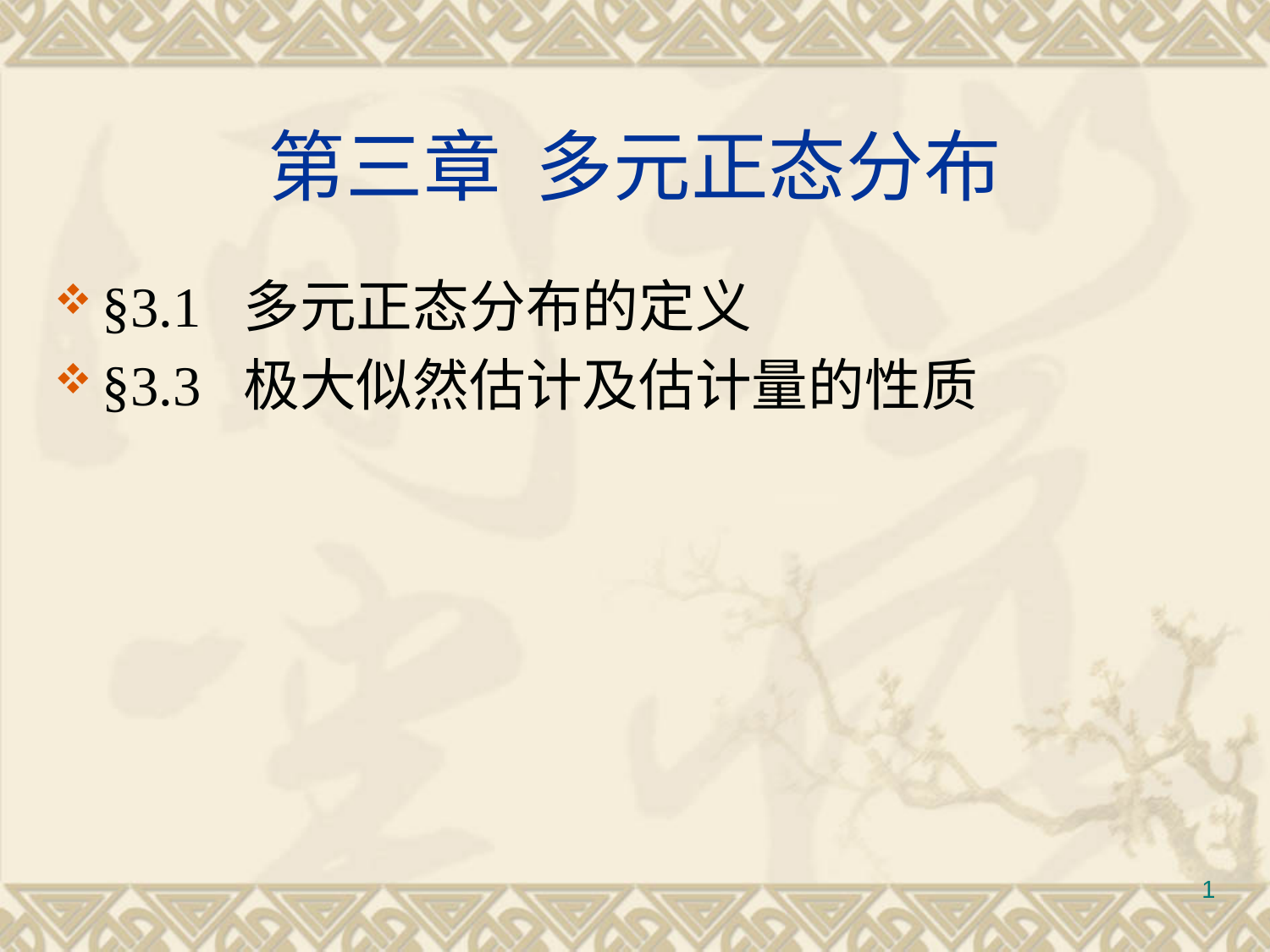

# 第三章  多元正态分布
§3.1  多元正态分布的定义
§3.3  极大似然估计及估计量的性质
1